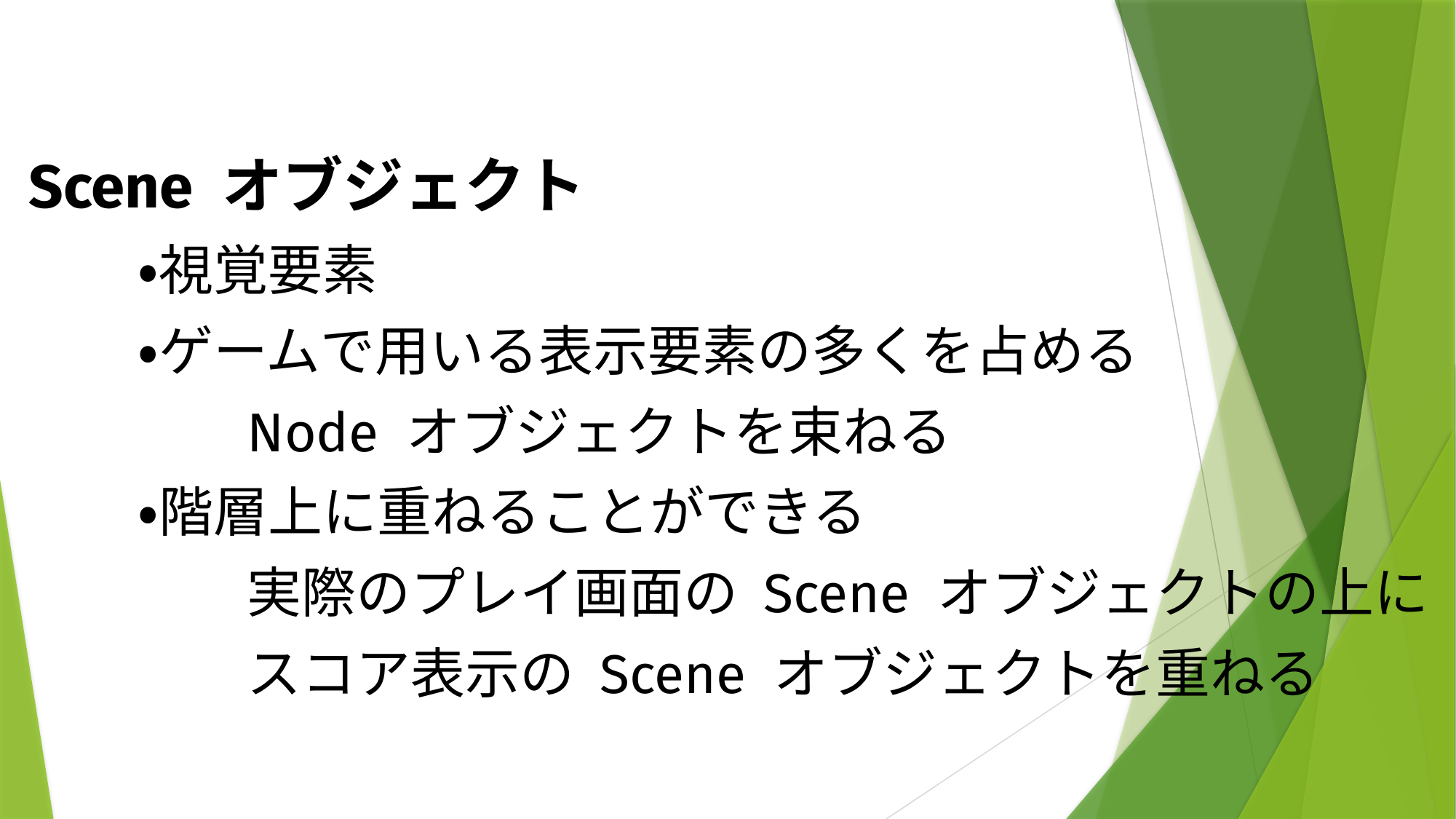

Scene オブジェクト
	・視覚要素
	・ゲームで用いる表示要素の多くを占める
		Node オブジェクトを束ねる
	・階層上に重ねることができる
		実際のプレイ画面の Scene オブジェクトの上に
		スコア表示の Scene オブジェクトを重ねる